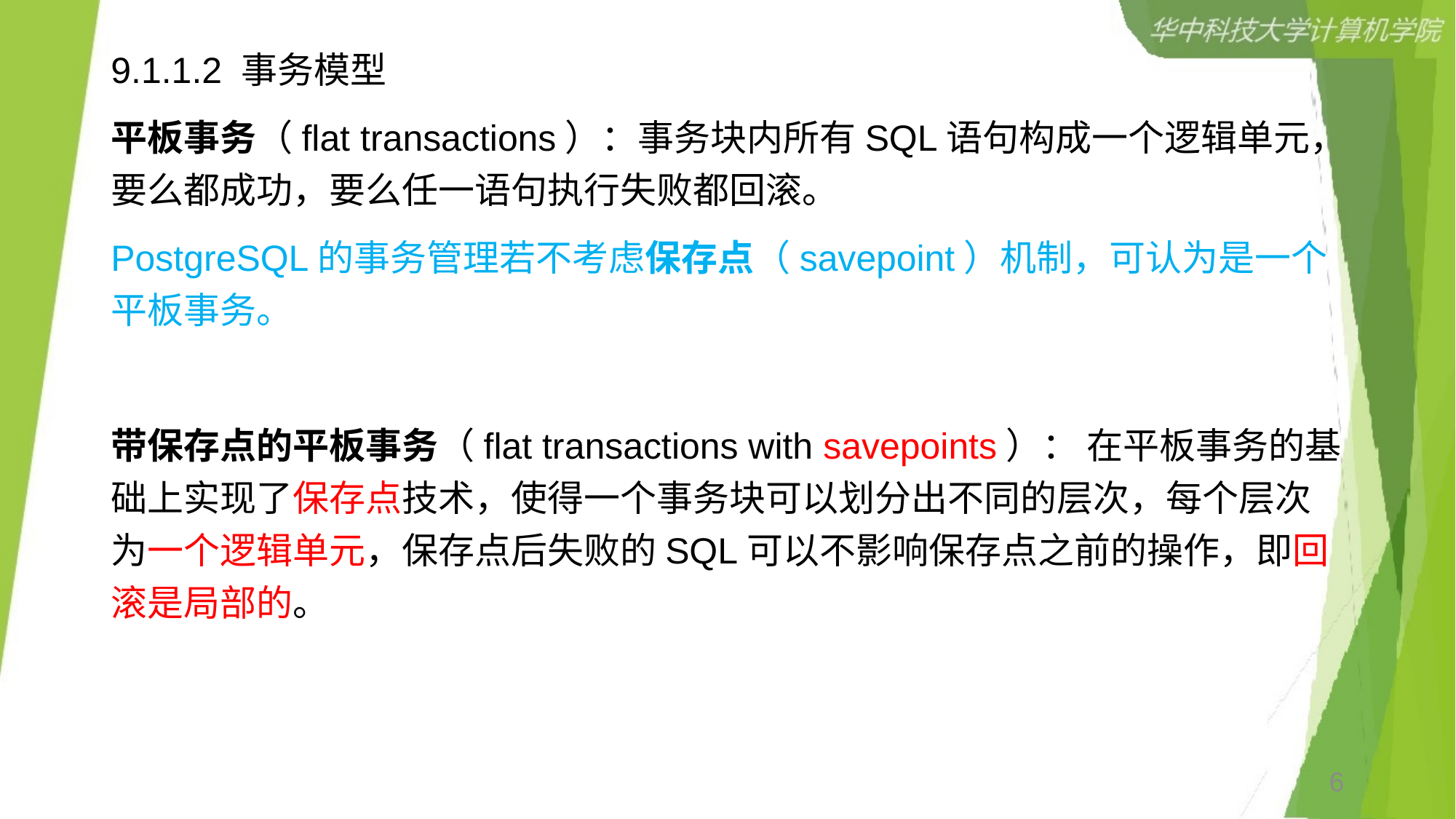

9.1.1.2 事务模型
平板事务（flat transactions）：事务块内所有SQL语句构成一个逻辑单元，要么都成功，要么任一语句执行失败都回滚。
PostgreSQL的事务管理若不考虑保存点（savepoint）机制，可认为是一个平板事务。

带保存点的平板事务（flat transactions with savepoints）： 在平板事务的基础上实现了保存点技术，使得一个事务块可以划分出不同的层次，每个层次为一个逻辑单元，保存点后失败的SQL可以不影响保存点之前的操作，即回滚是局部的。
6